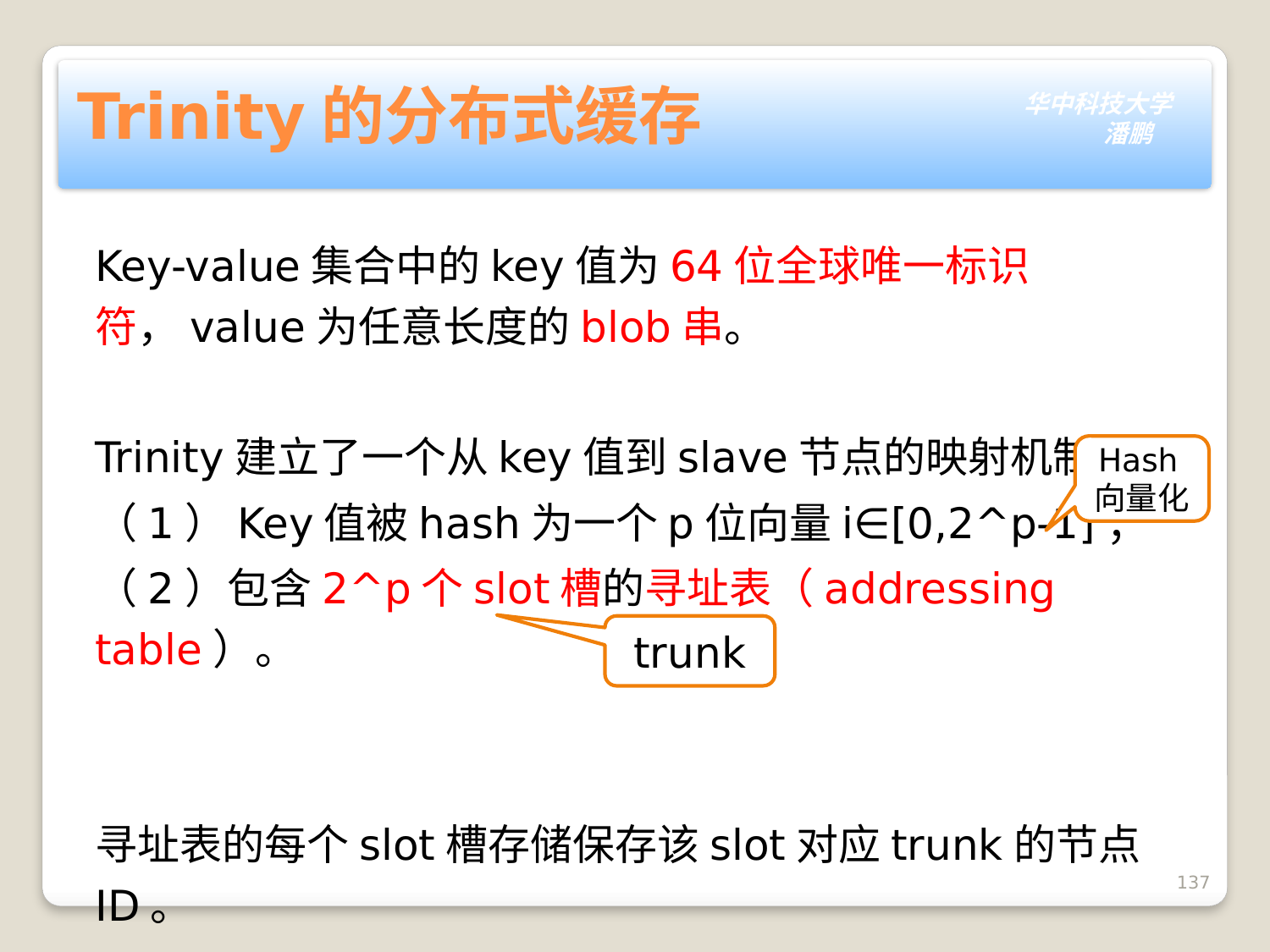

# Trinity的分布式缓存
Key-value集合中的key值为64位全球唯一标识符，value为任意长度的blob串。

Trinity建立了一个从key值到slave节点的映射机制：
（1）Key值被hash为一个p位向量i∈[0,2^p-1]；
（2）包含2^p个slot槽的寻址表（addressing table）。

寻址表的每个slot槽存储保存该slot对应trunk的节点ID。
Hash向量化
trunk
137